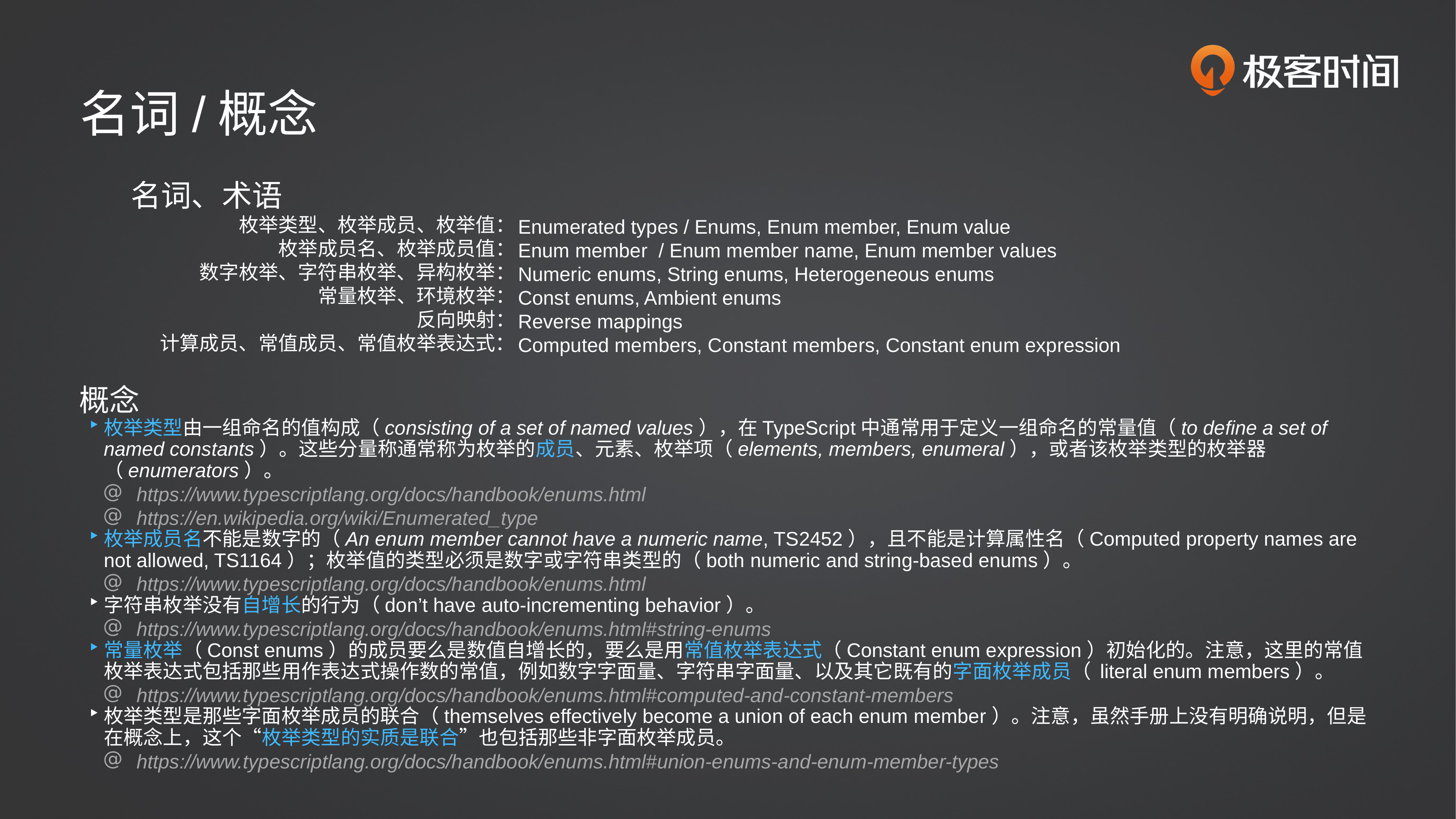

名词/概念
名词、术语
枚举类型、枚举成员、枚举值：
枚举成员名、枚举成员值：
数字枚举、字符串枚举、异构枚举：
常量枚举、环境枚举：
反向映射：
计算成员、常值成员、常值枚举表达式：

Enumerated types / Enums, Enum member, Enum value
Enum member  / Enum member name, Enum member values
Numeric enums, String enums, Heterogeneous enums
Const enums, Ambient enums
Reverse mappings
Computed members, Constant members, Constant enum expression
概念
枚举类型由一组命名的值构成（consisting of a set of named values），在TypeScript中通常用于定义一组命名的常量值（to define a set of named constants）。这些分量称通常称为枚举的成员、元素、枚举项（elements, members, enumeral），或者该枚举类型的枚举器（enumerators）。
https://www.typescriptlang.org/docs/handbook/enums.html
https://en.wikipedia.org/wiki/Enumerated_type
枚举成员名不能是数字的（An enum member cannot have a numeric name, TS2452），且不能是计算属性名（Computed property names are not allowed, TS1164）；枚举值的类型必须是数字或字符串类型的（both numeric and string-based enums）。
https://www.typescriptlang.org/docs/handbook/enums.html
字符串枚举没有自增长的行为（don’t have auto-incrementing behavior）。
https://www.typescriptlang.org/docs/handbook/enums.html#string-enums
常量枚举（Const enums）的成员要么是数值自增长的，要么是用常值枚举表达式（Constant enum expression）初始化的。注意，这里的常值枚举表达式包括那些用作表达式操作数的常值，例如数字字面量、字符串字面量、以及其它既有的字面枚举成员（ literal enum members）。
https://www.typescriptlang.org/docs/handbook/enums.html#computed-and-constant-members
枚举类型是那些字面枚举成员的联合（themselves effectively become a union of each enum member）。注意，虽然手册上没有明确说明，但是在概念上，这个“枚举类型的实质是联合”也包括那些非字面枚举成员。
https://www.typescriptlang.org/docs/handbook/enums.html#union-enums-and-enum-member-types